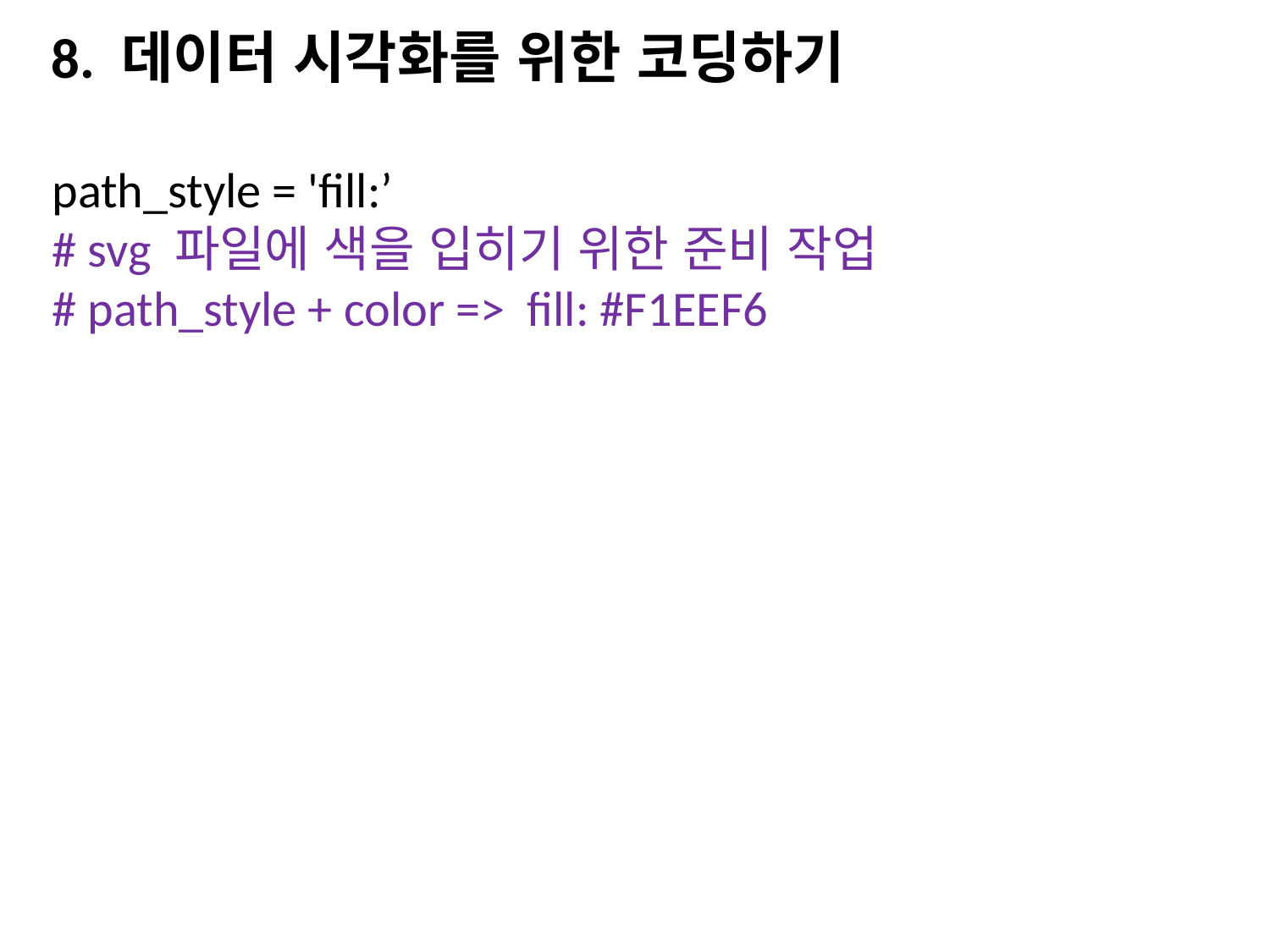

8. 데이터 시각화를 위한 코딩하기
path_style = 'fill:’
# svg 파일에 색을 입히기 위한 준비 작업
# path_style + color =>  fill: #F1EEF6